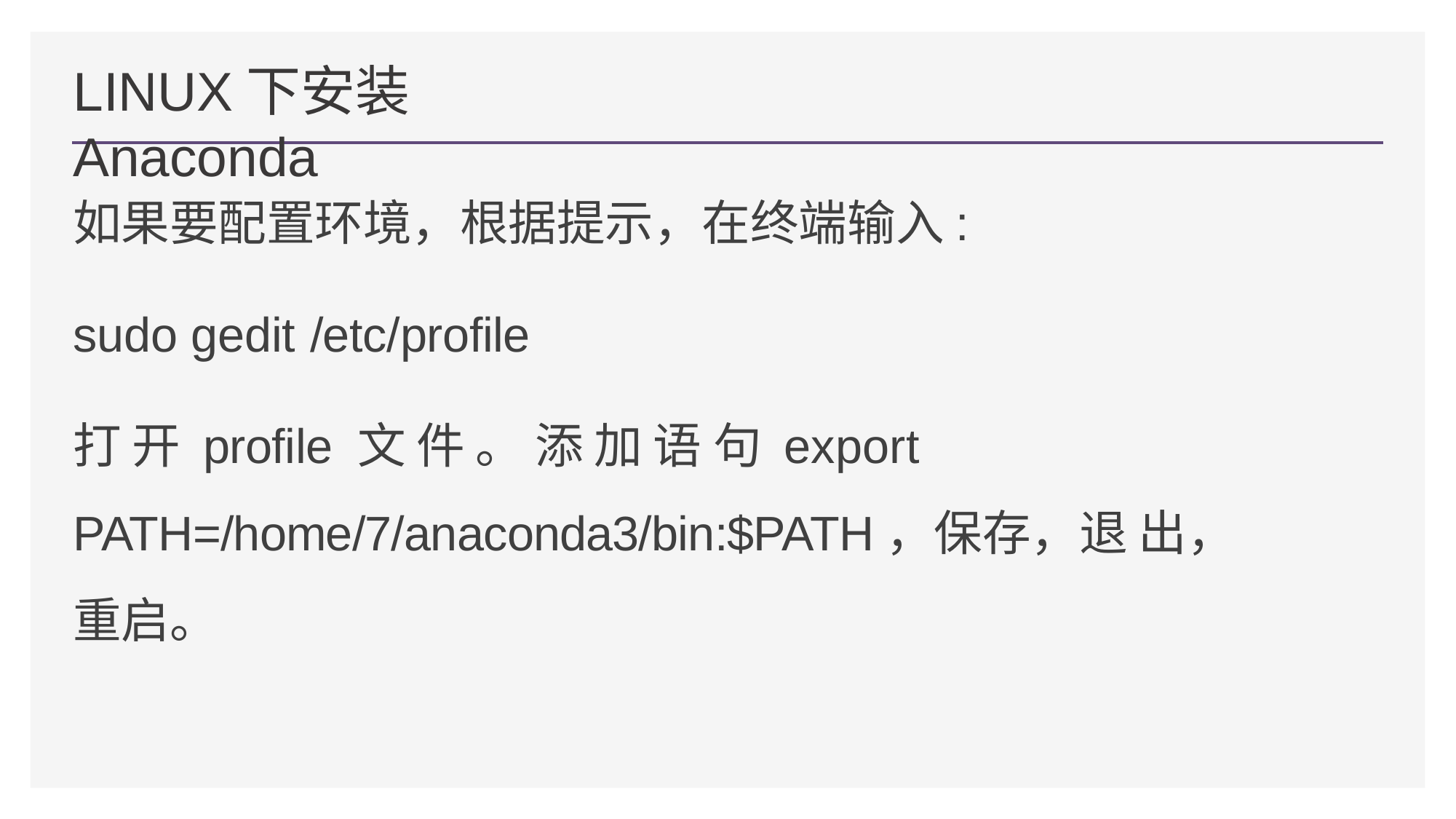

# LINUX下安装Anaconda
如果要配置环境，根据提示，在终端输入:
sudo gedit /etc/profile
打 开 profile 文 件 。 添 加 语 句 export  PATH=/home/7/anaconda3/bin:$PATH，保存，退 出，重启。